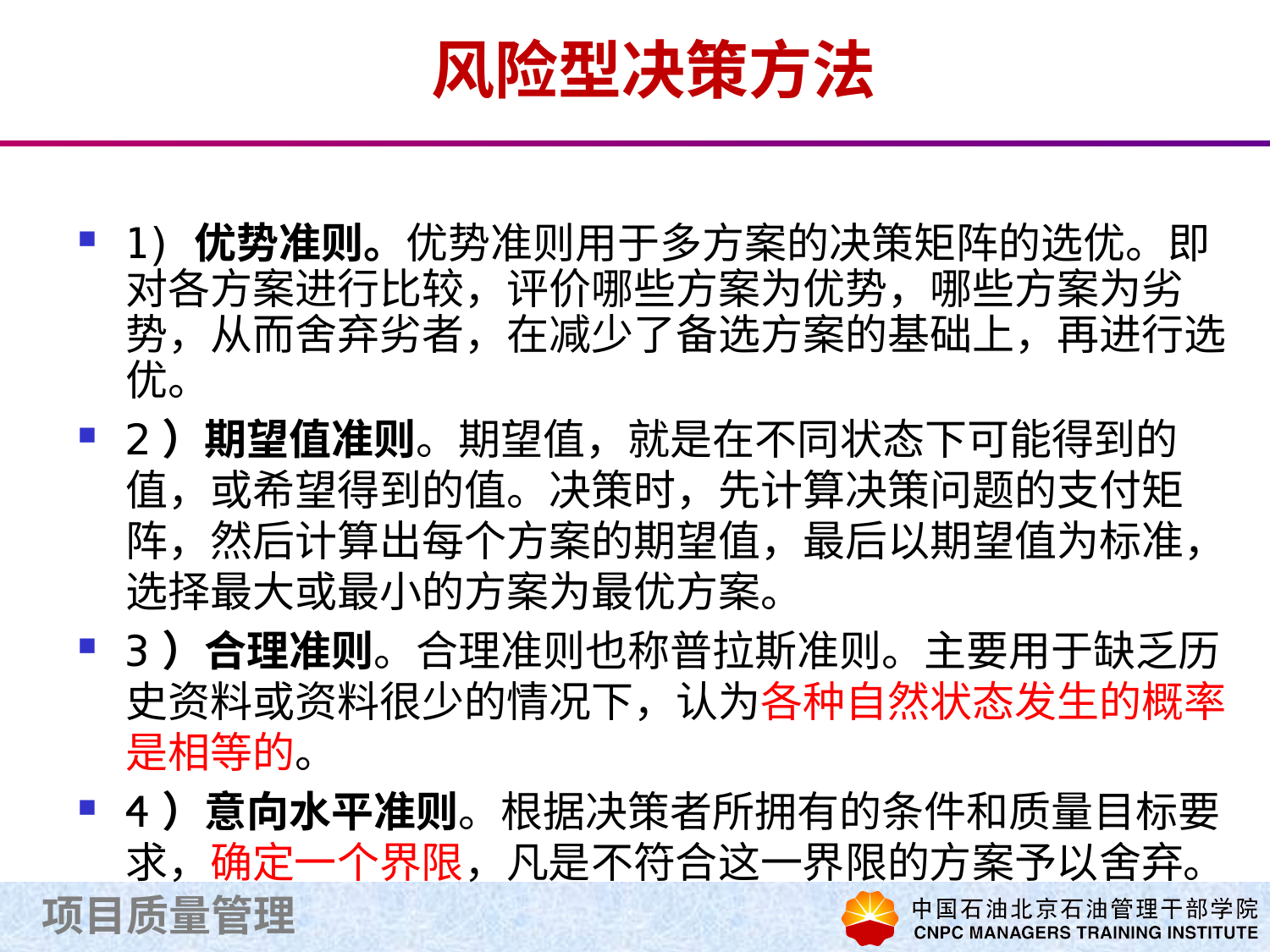

# 风险型决策方法

1) 优势准则。优势准则用于多方案的决策矩阵的选优。即对各方案进行比较，评价哪些方案为优势，哪些方案为劣势，从而舍弃劣者，在减少了备选方案的基础上，再进行选优。
2）期望值准则。期望值，就是在不同状态下可能得到的值，或希望得到的值。决策时，先计算决策问题的支付矩阵，然后计算出每个方案的期望值，最后以期望值为标准，选择最大或最小的方案为最优方案。
3）合理准则。合理准则也称普拉斯准则。主要用于缺乏历史资料或资料很少的情况下，认为各种自然状态发生的概率是相等的。
4）意向水平准则。根据决策者所拥有的条件和质量目标要求，确定一个界限，凡是不符合这一界限的方案予以舍弃。